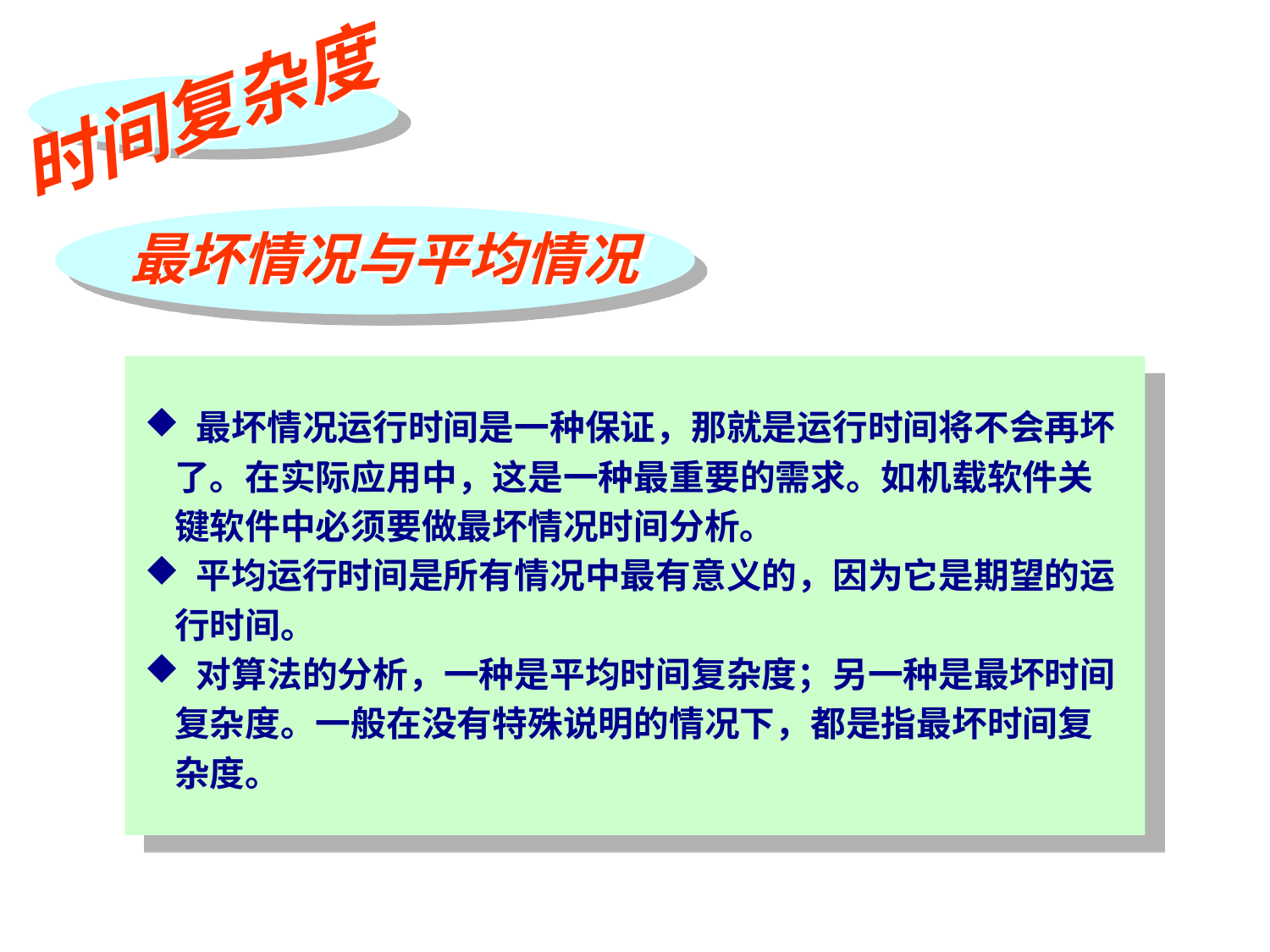

时间复杂度

最坏情况与平均情况

 最坏情况运行时间是一种保证，那就是运行时间将不会再坏了。在实际应用中，这是一种最重要的需求。如机载软件关键软件中必须要做最坏情况时间分析。
 平均运行时间是所有情况中最有意义的，因为它是期望的运行时间。
 对算法的分析，一种是平均时间复杂度；另一种是最坏时间复杂度。一般在没有特殊说明的情况下，都是指最坏时间复杂度。
50